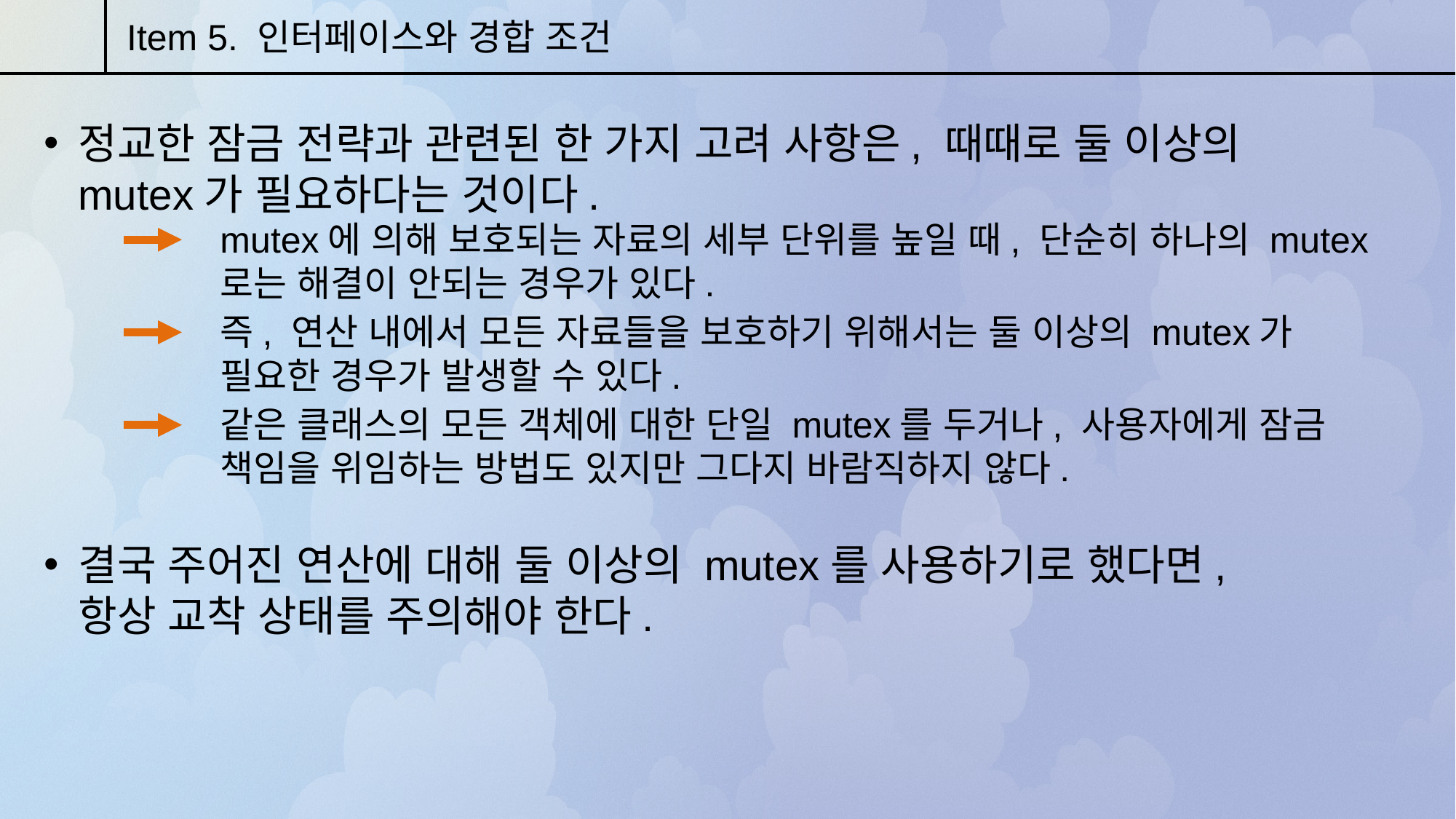

Item 5. 인터페이스와 경합 조건
정교한 잠금 전략과 관련된 한 가지 고려 사항은, 때때로 둘 이상의 mutex가 필요하다는 것이다.
mutex에 의해 보호되는 자료의 세부 단위를 높일 때, 단순히 하나의 mutex로는 해결이 안되는 경우가 있다.
즉, 연산 내에서 모든 자료들을 보호하기 위해서는 둘 이상의 mutex가 필요한 경우가 발생할 수 있다.
같은 클래스의 모든 객체에 대한 단일 mutex를 두거나, 사용자에게 잠금 책임을 위임하는 방법도 있지만 그다지 바람직하지 않다.
결국 주어진 연산에 대해 둘 이상의 mutex를 사용하기로 했다면, 항상 교착 상태를 주의해야 한다.